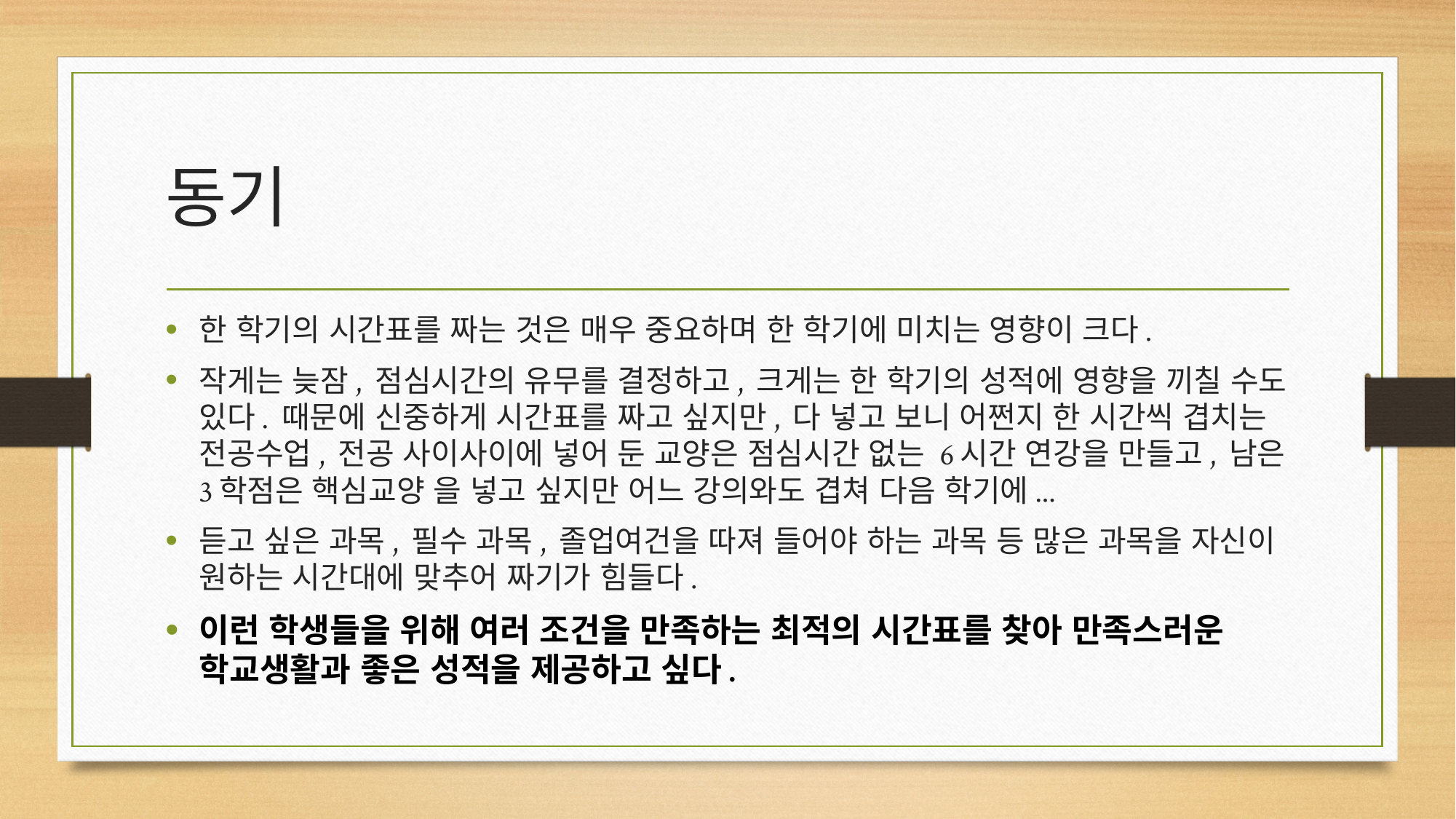

# 동기
한 학기의 시간표를 짜는 것은 매우 중요하며 한 학기에 미치는 영향이 크다.
작게는 늦잠, 점심시간의 유무를 결정하고, 크게는 한 학기의 성적에 영향을 끼칠 수도 있다. 때문에 신중하게 시간표를 짜고 싶지만, 다 넣고 보니 어쩐지 한 시간씩 겹치는 전공수업, 전공 사이사이에 넣어 둔 교양은 점심시간 없는 6시간 연강을 만들고, 남은 3학점은 핵심교양 을 넣고 싶지만 어느 강의와도 겹쳐 다음 학기에...
듣고 싶은 과목, 필수 과목, 졸업여건을 따져 들어야 하는 과목 등 많은 과목을 자신이 원하는 시간대에 맞추어 짜기가 힘들다.
이런 학생들을 위해 여러 조건을 만족하는 최적의 시간표를 찾아 만족스러운 학교생활과 좋은 성적을 제공하고 싶다.